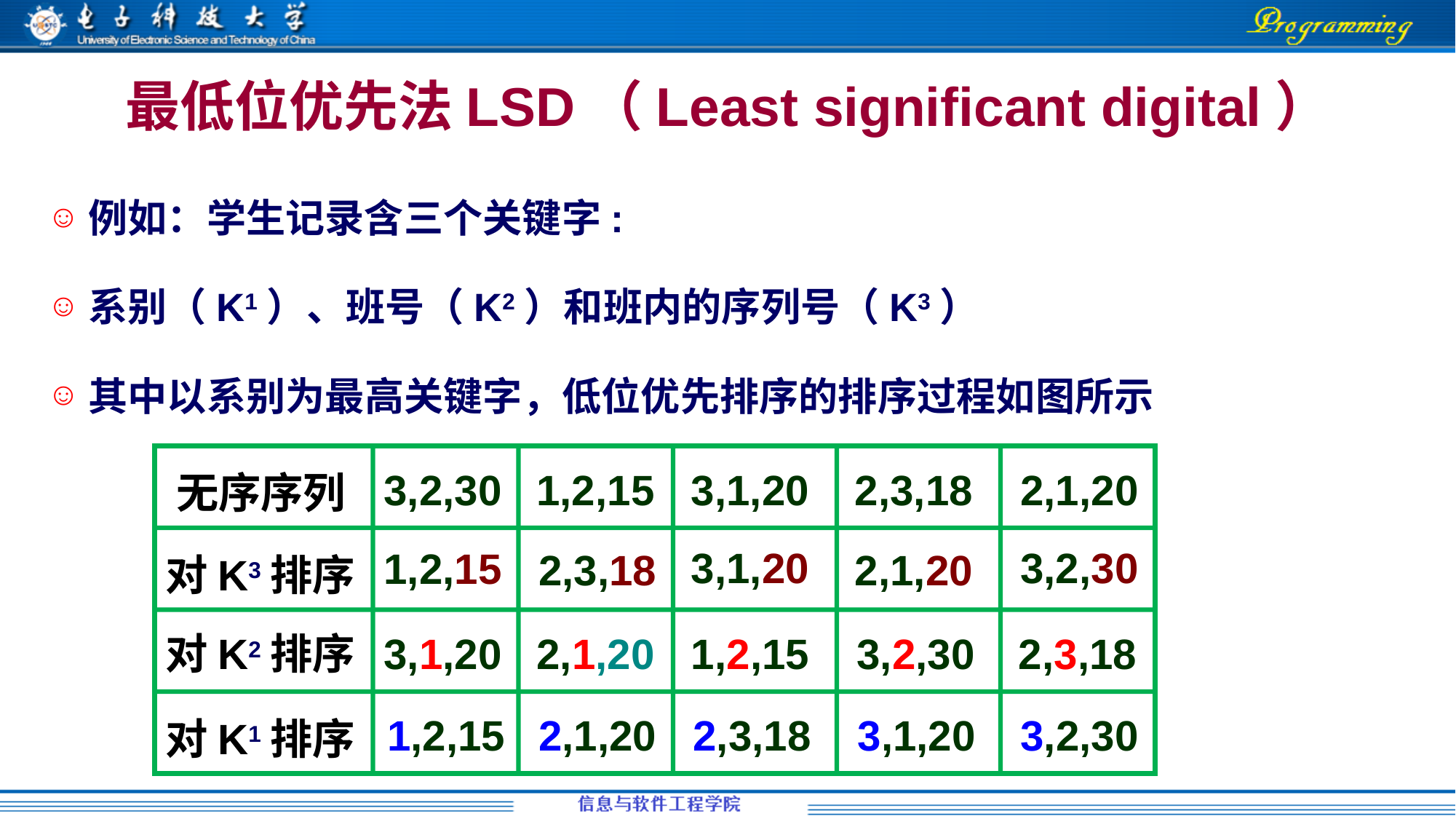

# 最低位优先法LSD（Least significant digital）
例如：学生记录含三个关键字:
系别（K1）、班号（K2）和班内的序列号（K3）
其中以系别为最高关键字，低位优先排序的排序过程如图所示

3,2,30
1,2,15
3,1,20
2,3,18
2,1,20
 无序序列

3,1,20
3,2,30
1,2,15
2,3,18
2,1,20
对K3排序

对K2排序
3,1,20
2,1,20
1,2,15
3,2,30
2,3,18

 1,2,15
2,1,20
2,3,18
3,1,20
3,2,30
对K1排序